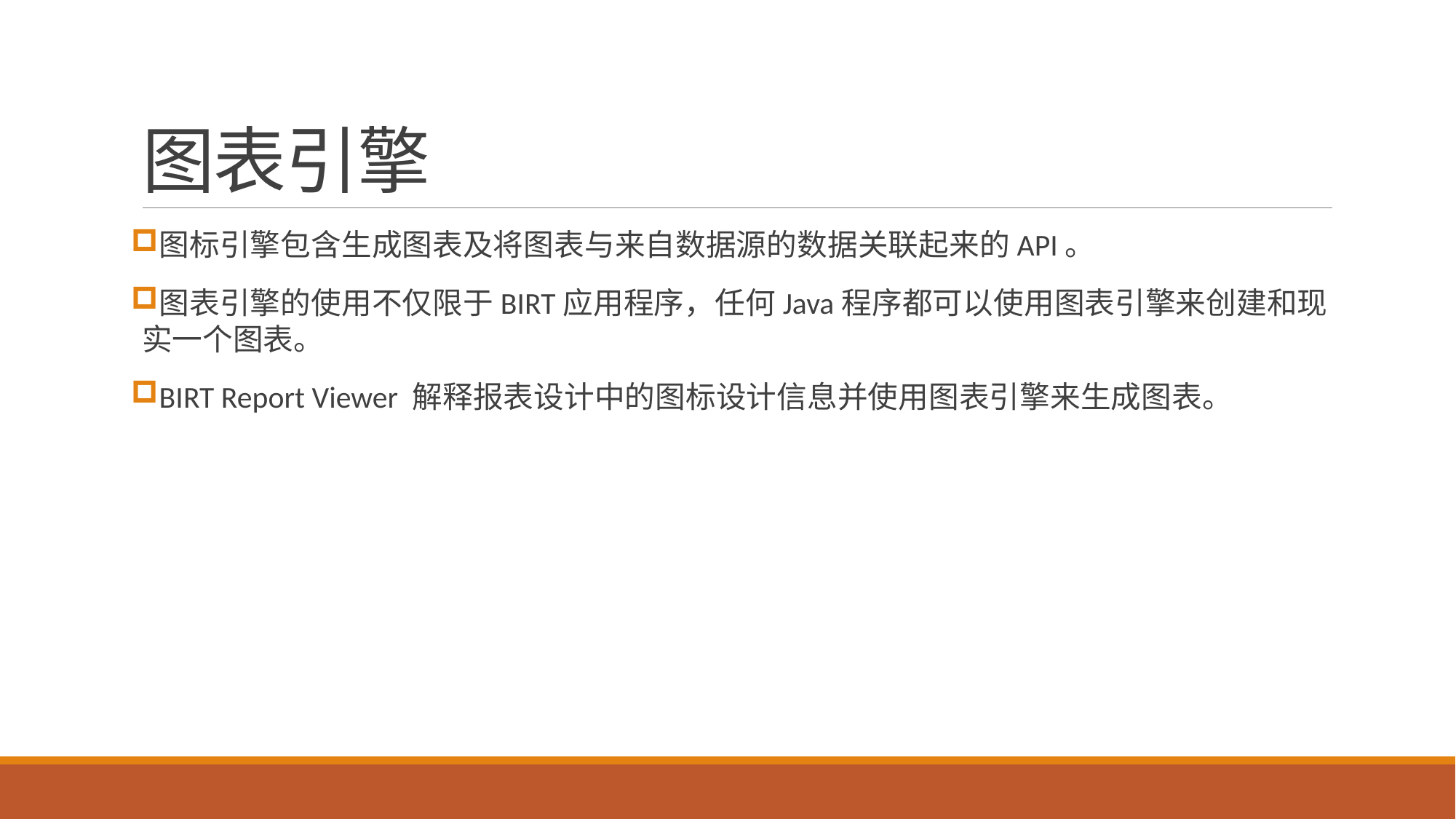

# 图表引擎
图标引擎包含生成图表及将图表与来自数据源的数据关联起来的API。
图表引擎的使用不仅限于BIRT应用程序，任何Java程序都可以使用图表引擎来创建和现实一个图表。
BIRT Report Viewer 解释报表设计中的图标设计信息并使用图表引擎来生成图表。